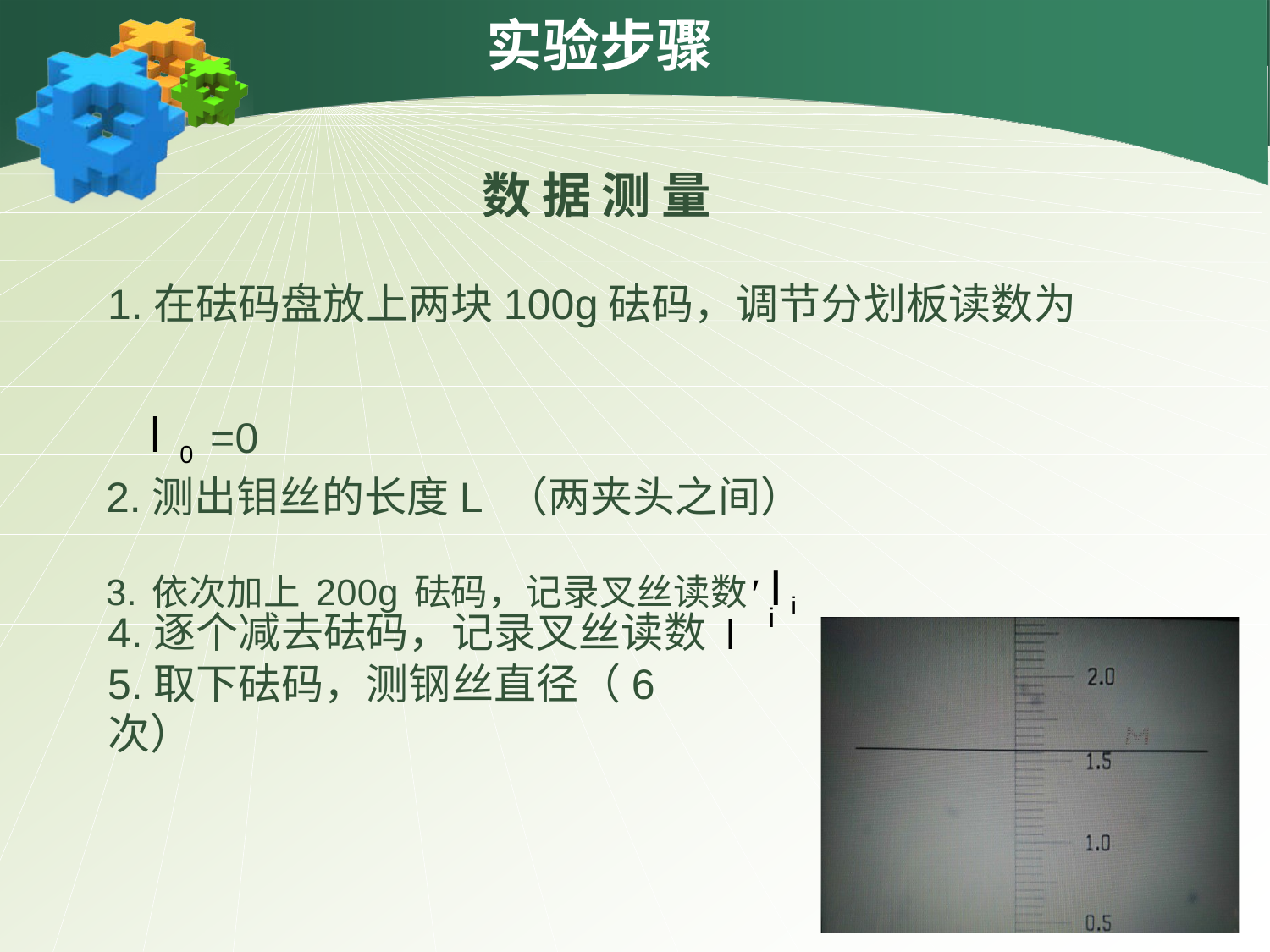

# 实验步骤

数 据 测 量

1.在砝码盘放上两块100g砝码，调节分划板读数为 l0=0
2.测出钼丝的长度L （两夹头之间）

3.依次加上200g砝码，记录叉丝读数 li

′
4.逐个减去砝码，记录叉丝读数 l
i

5.取下砝码，测钢丝直径（6次）